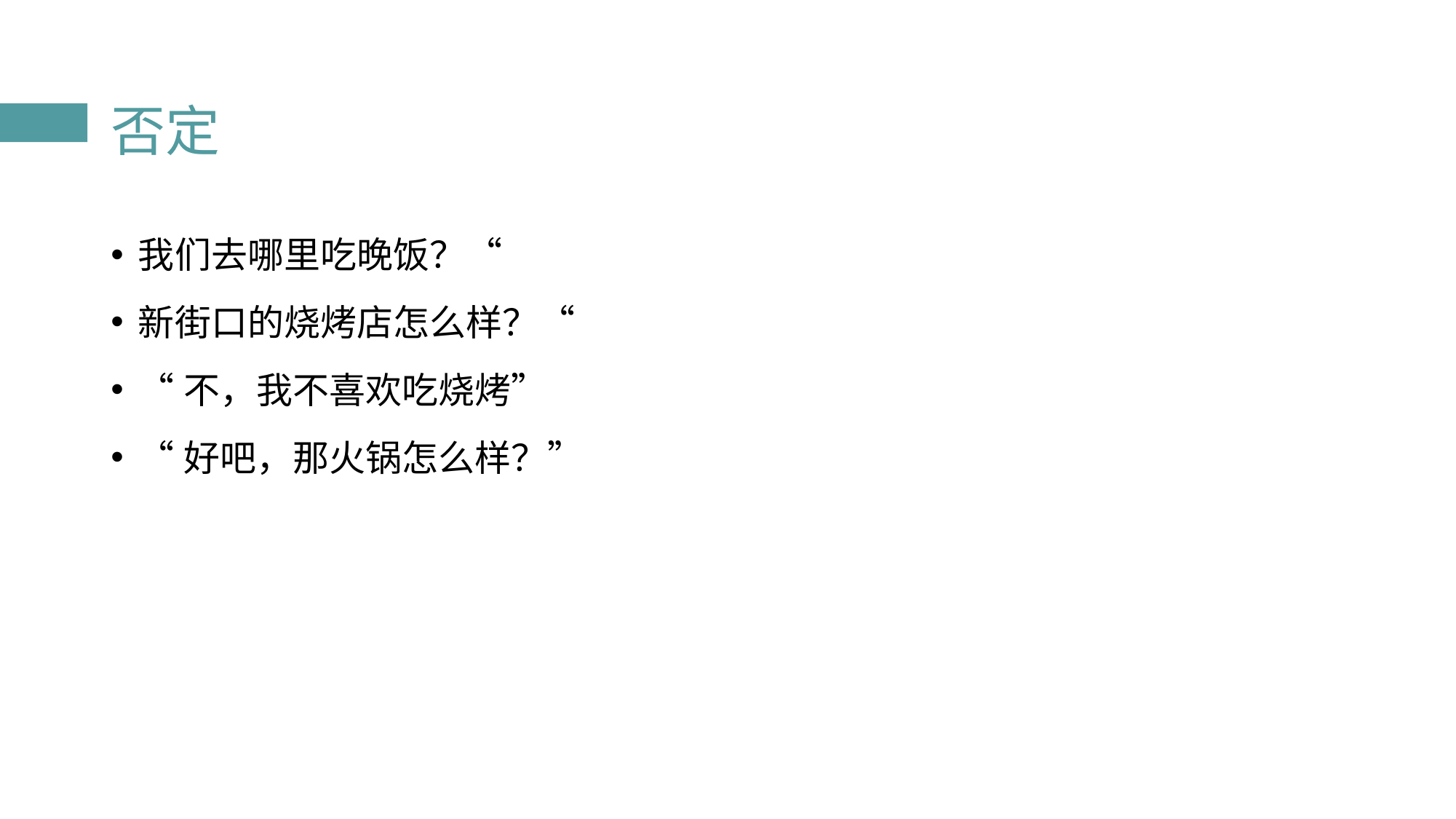

# 否定
我们去哪里吃晚饭？“
新街口的烧烤店怎么样？“
“不，我不喜欢吃烧烤”
“好吧，那火锅怎么样？”